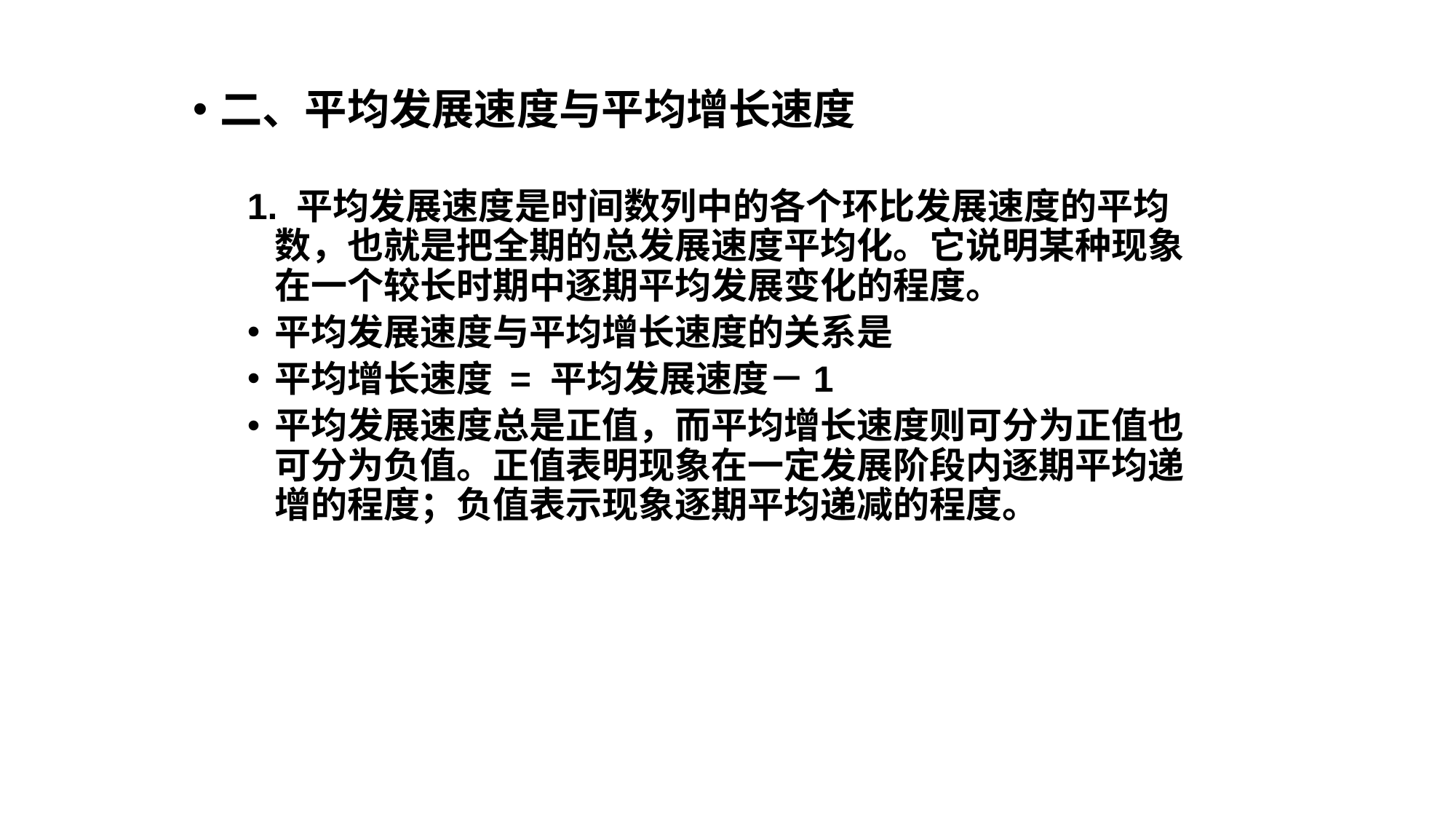

二、平均发展速度与平均增长速度

1. 平均发展速度是时间数列中的各个环比发展速度的平均数，也就是把全期的总发展速度平均化。它说明某种现象在一个较长时期中逐期平均发展变化的程度。
平均发展速度与平均增长速度的关系是
平均增长速度 = 平均发展速度－1
平均发展速度总是正值，而平均增长速度则可分为正值也可分为负值。正值表明现象在一定发展阶段内逐期平均递增的程度；负值表示现象逐期平均递减的程度。